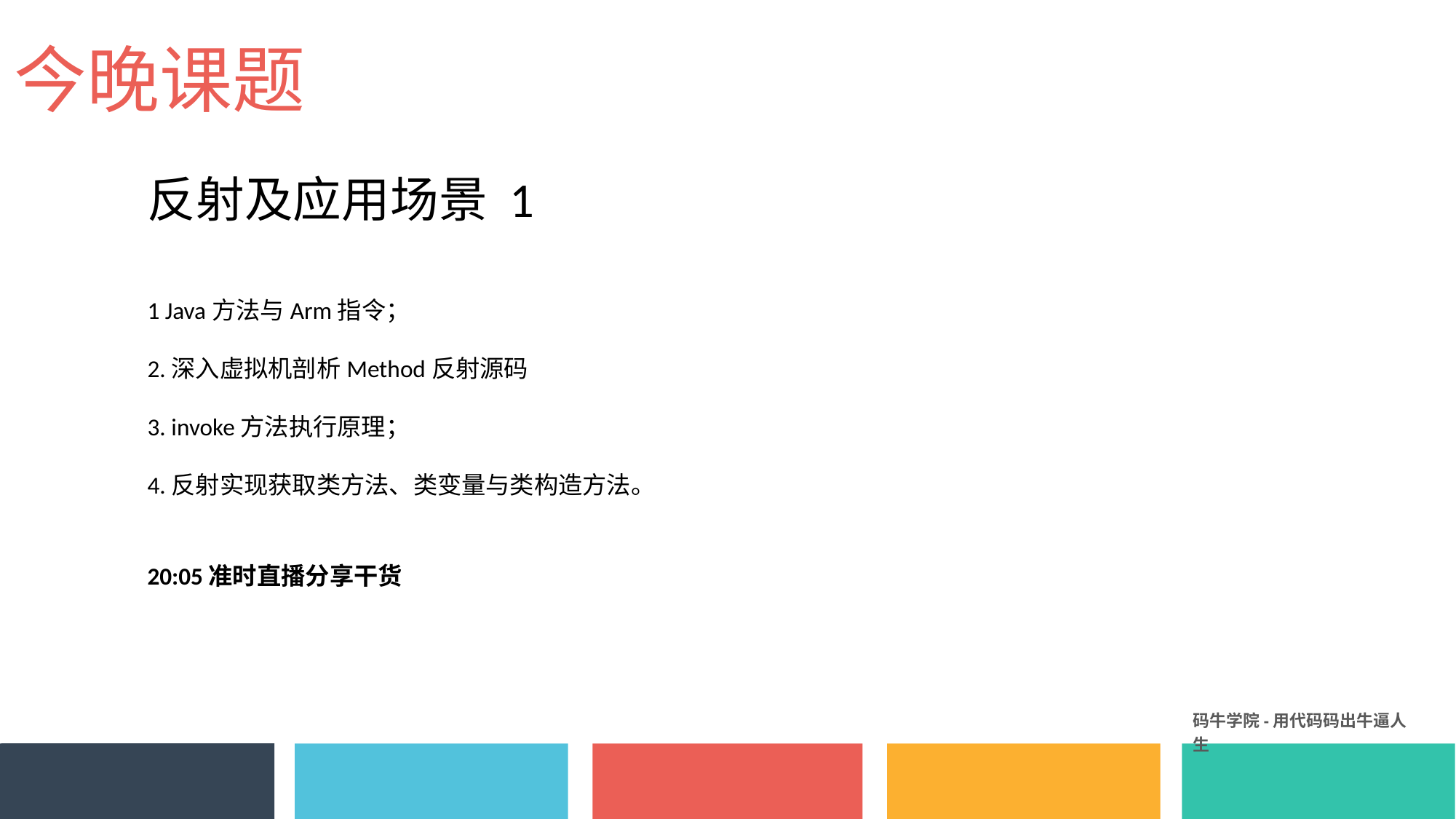

今晚课题
反射及应用场景 1
1 Java方法与Arm指令；

2.深入虚拟机剖析Method反射源码
3. invoke方法执行原理；
4.反射实现获取类方法、类变量与类构造方法。

20:05准时直播分享干货
码牛学院-用代码码出牛逼人生